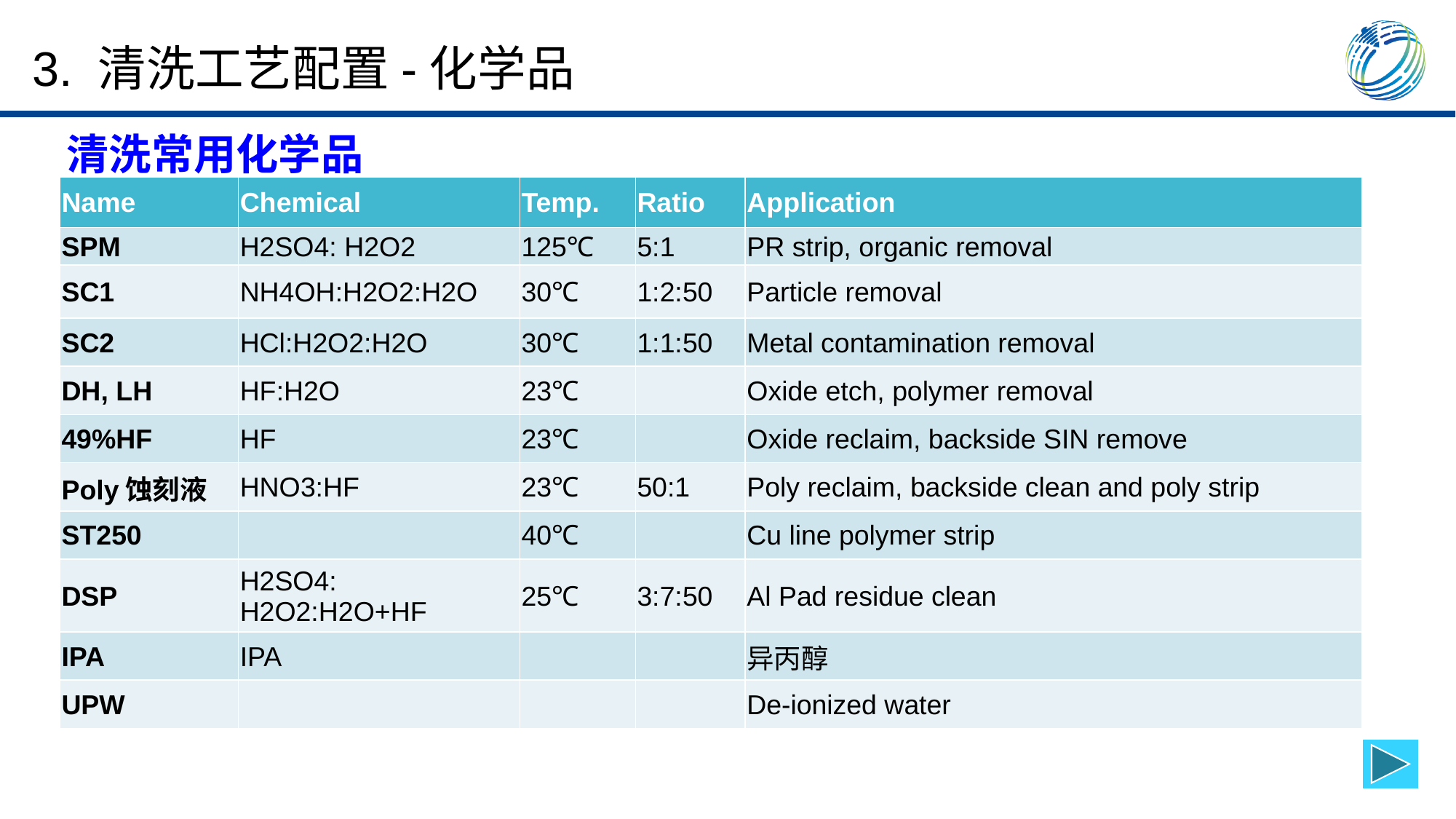

3. 清洗工艺配置-化学品
  清洗常用化学品
| Name | Chemical | Temp. | Ratio | Application |
| --- | --- | --- | --- | --- |
| SPM | H2SO4: H2O2 | 125℃ | 5:1 | PR strip, organic removal |
| SC1 | NH4OH:H2O2:H2O | 30℃ | 1:2:50 | Particle removal |
| SC2 | HCl:H2O2:H2O | 30℃ | 1:1:50 | Metal contamination removal |
| DH, LH | HF:H2O | 23℃ |  | Oxide etch, polymer removal |
| 49%HF | HF | 23℃ |  | Oxide reclaim, backside SIN remove |
| Poly蚀刻液 | HNO3:HF | 23℃ | 50:1 | Poly reclaim, backside clean and poly strip |
| ST250 |  | 40℃ |  | Cu line polymer strip |
| DSP | H2SO4: H2O2:H2O+HF | 25℃ | 3:7:50 | Al Pad residue clean |
| IPA | IPA |  |  | 异丙醇 |
| UPW |  |  |  | De-ionized water |